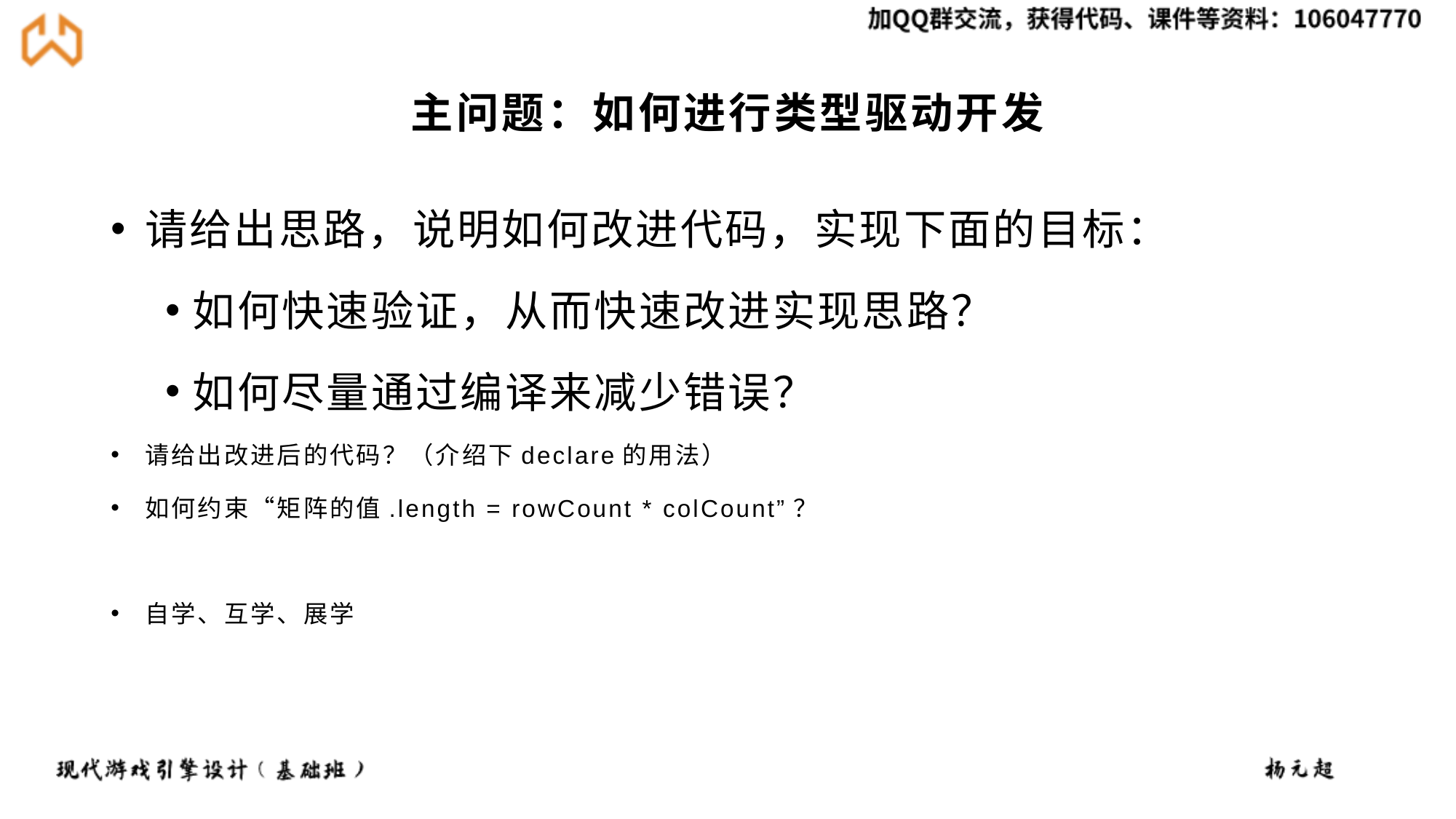

# 主问题：如何进行类型驱动开发
请给出思路，说明如何改进代码，实现下面的目标：
如何快速验证，从而快速改进实现思路？
如何尽量通过编译来减少错误？
请给出改进后的代码？（介绍下declare的用法）
如何约束“矩阵的值.length = rowCount * colCount”？

自学、互学、展学